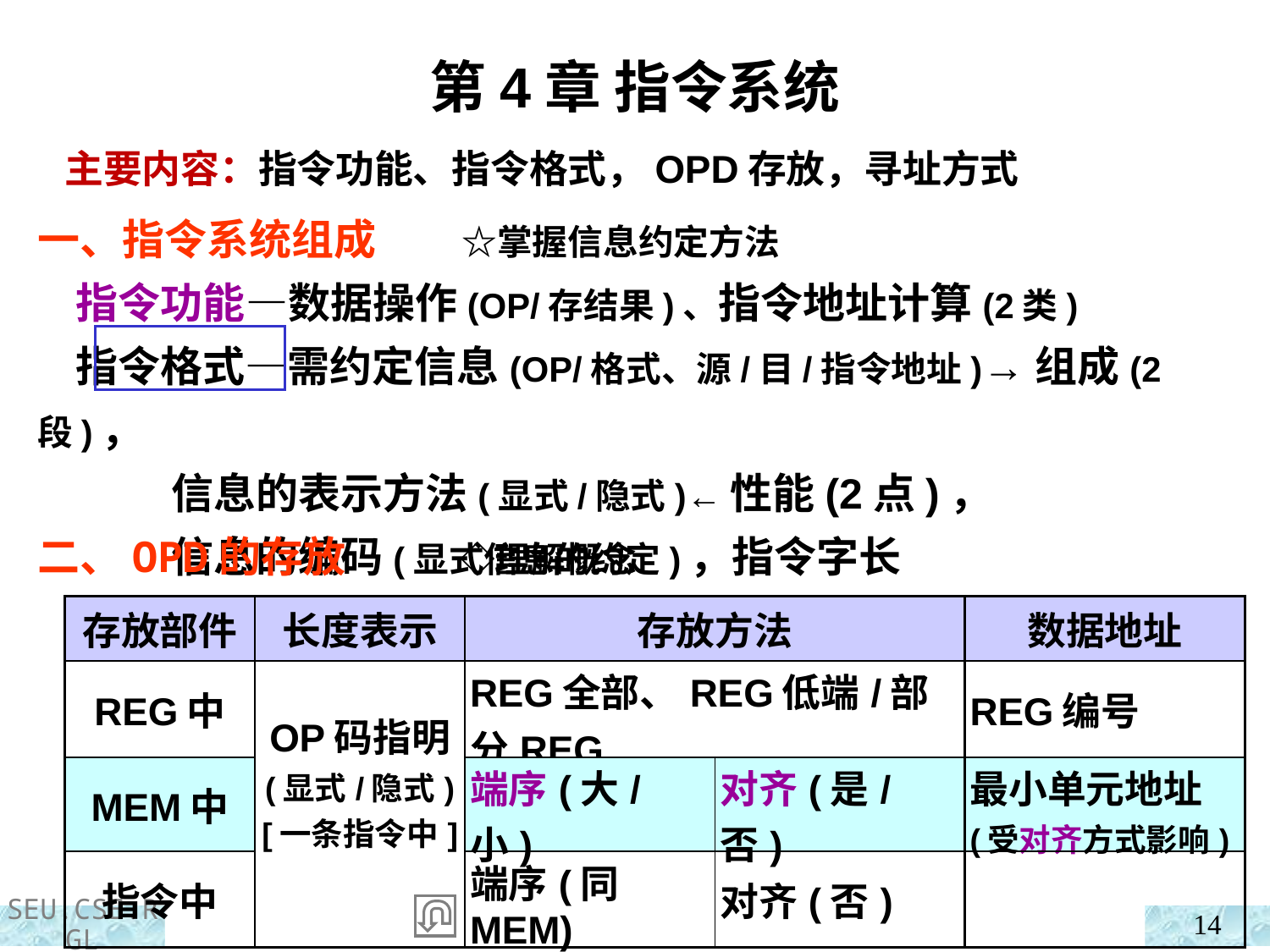

第4章 指令系统
  主要内容：指令功能、指令格式，OPD存放，寻址方式
一、指令系统组成         ☆掌握信息约定方法
   指令功能—数据操作(OP/存结果)、指令地址计算(2类)
   指令格式—需约定信息(OP/格式、源/目/指令地址)→组成(2段)，
             信息的表示方法(显式/隐式)←性能(2点)，
             信息的编码(显式信息的约定)，指令字长

二、OPD的存放            ◇理解概念
| 存放部件 | 长度表示 | 存放方法 |  | 数据地址 |
| --- | --- | --- | --- | --- |
| REG中 | OP码指明 (显式/隐式) [一条指令中] | REG全部、REG低端/部分REG |  | REG编号 |
| MEM中 |  | 端序(大/小) | 对齐(是/否) | 最小单元地址 (受对齐方式影响) |
| 指令中 |  | 端序(同MEM) | 对齐(否) |  |

14